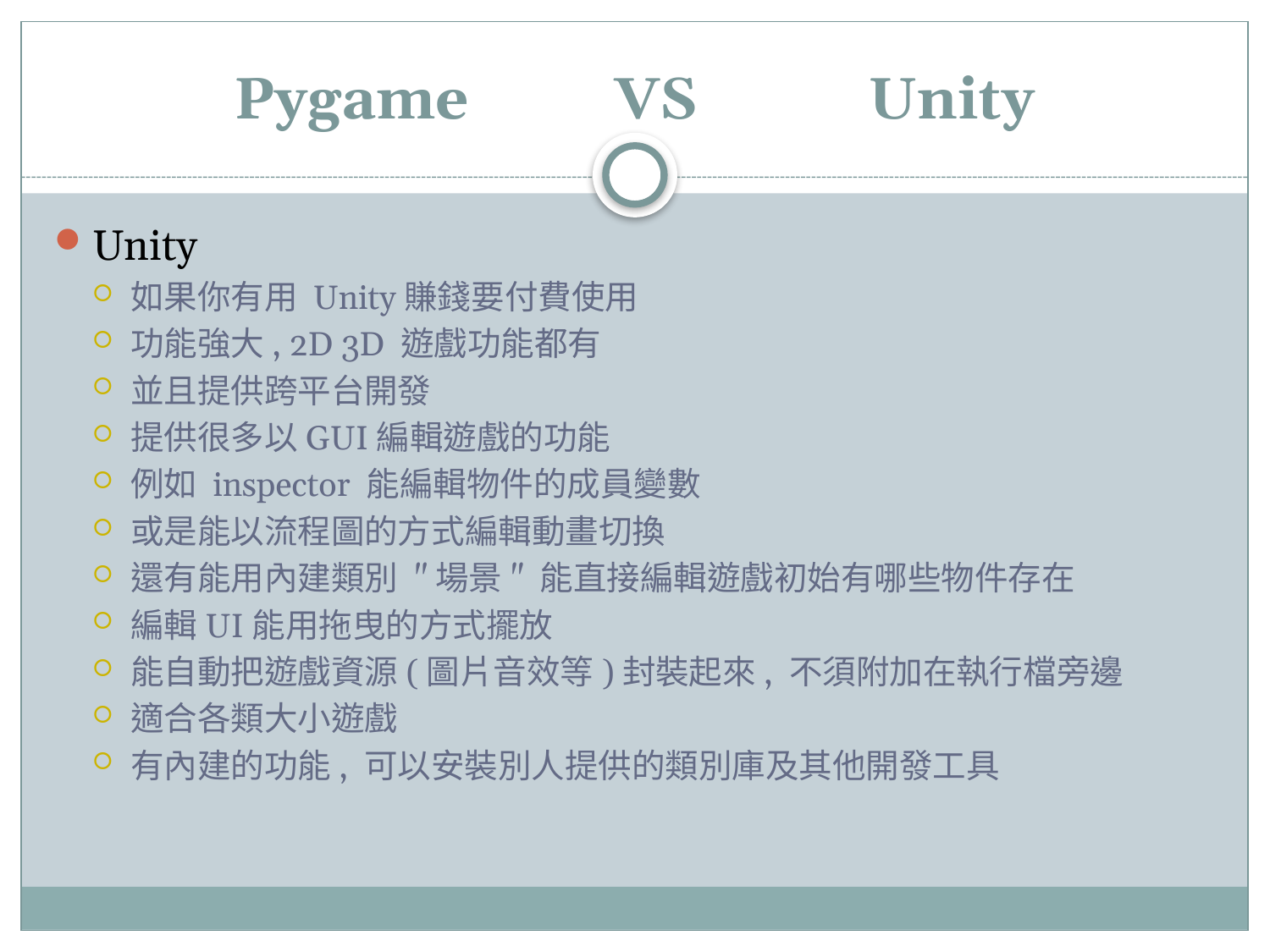

# Pygame		VS		Unity
Unity
如果你有用 Unity賺錢要付費使用
功能強大, 2D 3D 遊戲功能都有
並且提供跨平台開發
提供很多以GUI編輯遊戲的功能
例如 inspector 能編輯物件的成員變數
或是能以流程圖的方式編輯動畫切換
還有能用內建類別 "場景" 能直接編輯遊戲初始有哪些物件存在
編輯UI能用拖曳的方式擺放
能自動把遊戲資源(圖片音效等)封裝起來, 不須附加在執行檔旁邊
適合各類大小遊戲
有內建的功能, 可以安裝別人提供的類別庫及其他開發工具